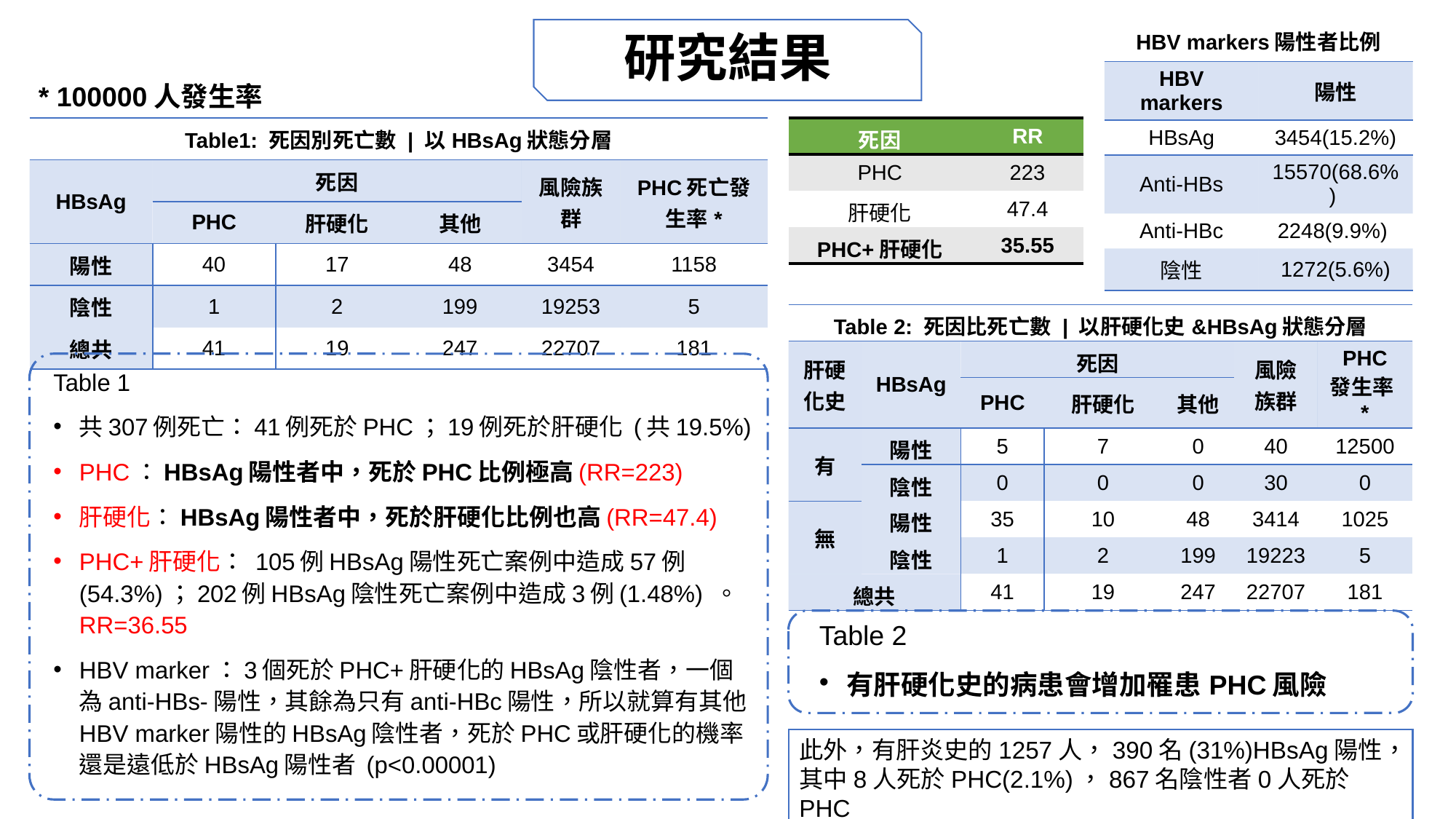

研究結果
| HBV markers陽性者比例 |  |
| --- | --- |
| HBV markers | 陽性 |
| HBsAg | 3454(15.2%) |
| Anti-HBs | 15570(68.6%) |
| Anti-HBc | 2248(9.9%) |
| 陰性 | 1272(5.6%) |
* 100000人發生率
| Table1: 死因別死亡數 | 以HBsAg狀態分層 |  |  |  |  |  |
| --- | --- | --- | --- | --- | --- |
| HBsAg | 死因 |  |  | 風險族群 | PHC死亡發生率\* |
|  | PHC | 肝硬化 | 其他 |  |  |
| 陽性 | 40 | 17 | 48 | 3454 | 1158 |
| 陰性 | 1 | 2 | 199 | 19253 | 5 |
| 總共 | 41 | 19 | 247 | 22707 | 181 |
| 死因 | RR |
| --- | --- |
| PHC | 223 |
| 肝硬化 | 47.4 |
| PHC+肝硬化 | 35.55 |
| Table 2: 死因比死亡數 | 以肝硬化史&HBsAg狀態分層 |  |  |  |  |  |  |
| --- | --- | --- | --- | --- | --- | --- |
| 肝硬化史 | HBsAg | 死因 |  |  | 風險族群 | PHC 發生率\* |
|  |  | PHC | 肝硬化 | 其他 |  |  |
| 有 | 陽性 | 5 | 7 | 0 | 40 | 12500 |
|  | 陰性 | 0 | 0 | 0 | 30 | 0 |
| 無 | 陽性 | 35 | 10 | 48 | 3414 | 1025 |
|  | 陰性 | 1 | 2 | 199 | 19223 | 5 |
| 總共 |  | 41 | 19 | 247 | 22707 | 181 |

Table 1
共307例死亡：41例死於PHC；19例死於肝硬化 (共19.5%)
PHC：HBsAg陽性者中，死於PHC比例極高(RR=223)
肝硬化：HBsAg陽性者中，死於肝硬化比例也高(RR=47.4)
PHC+肝硬化： 105例HBsAg陽性死亡案例中造成57例(54.3%)；202例HBsAg陰性死亡案例中造成3例(1.48%) 。RR=36.55
HBV marker：3個死於PHC+肝硬化的HBsAg陰性者，一個為anti-HBs-陽性，其餘為只有anti-HBc陽性，所以就算有其他HBV marker陽性的HBsAg陰性者，死於PHC或肝硬化的機率還是遠低於HBsAg陽性者 (p<0.00001)

Table 2
有肝硬化史的病患會增加罹患PHC風險
此外，有肝炎史的1257人，390名(31%)HBsAg陽性，其中8人死於PHC(2.1%)，867名陰性者0人死於PHC